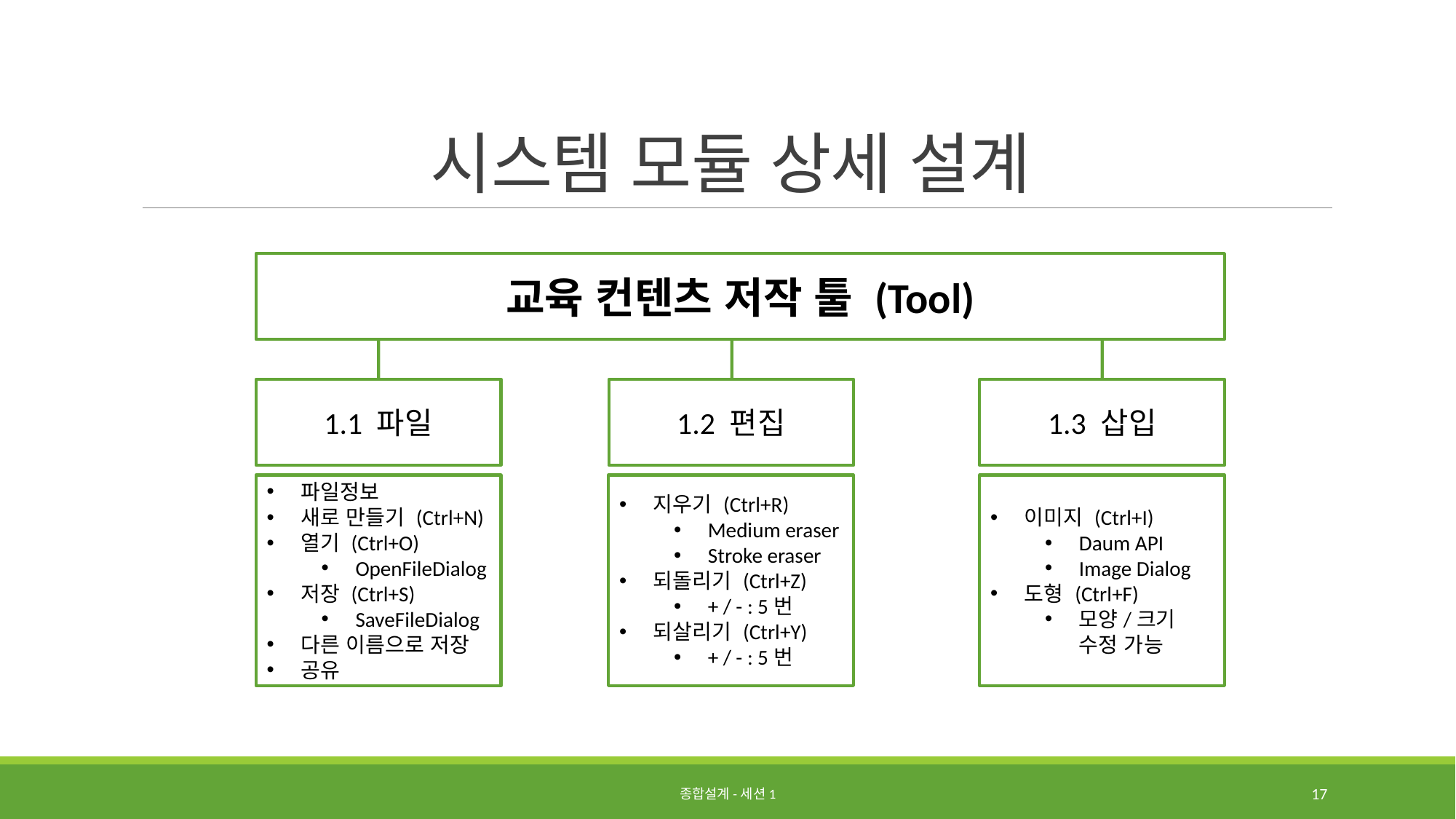

# 시스템 모듈 상세 설계
모듈
교육 컨텐츠 저작 툴 (Tool)
1.1 파일
1.2 편집
1.3 삽입
파일정보
새로 만들기 (Ctrl+N)
열기 (Ctrl+O)
OpenFileDialog
저장 (Ctrl+S)
SaveFileDialog
다른 이름으로 저장
공유
이미지 (Ctrl+I)
Daum API
Image Dialog
도형 (Ctrl+F)
모양/크기 수정 가능
지우기 (Ctrl+R)
Medium eraser
Stroke eraser
되돌리기 (Ctrl+Z)
+ / - : 5번
되살리기 (Ctrl+Y)
+ / - : 5번
종합설계-세션1
17